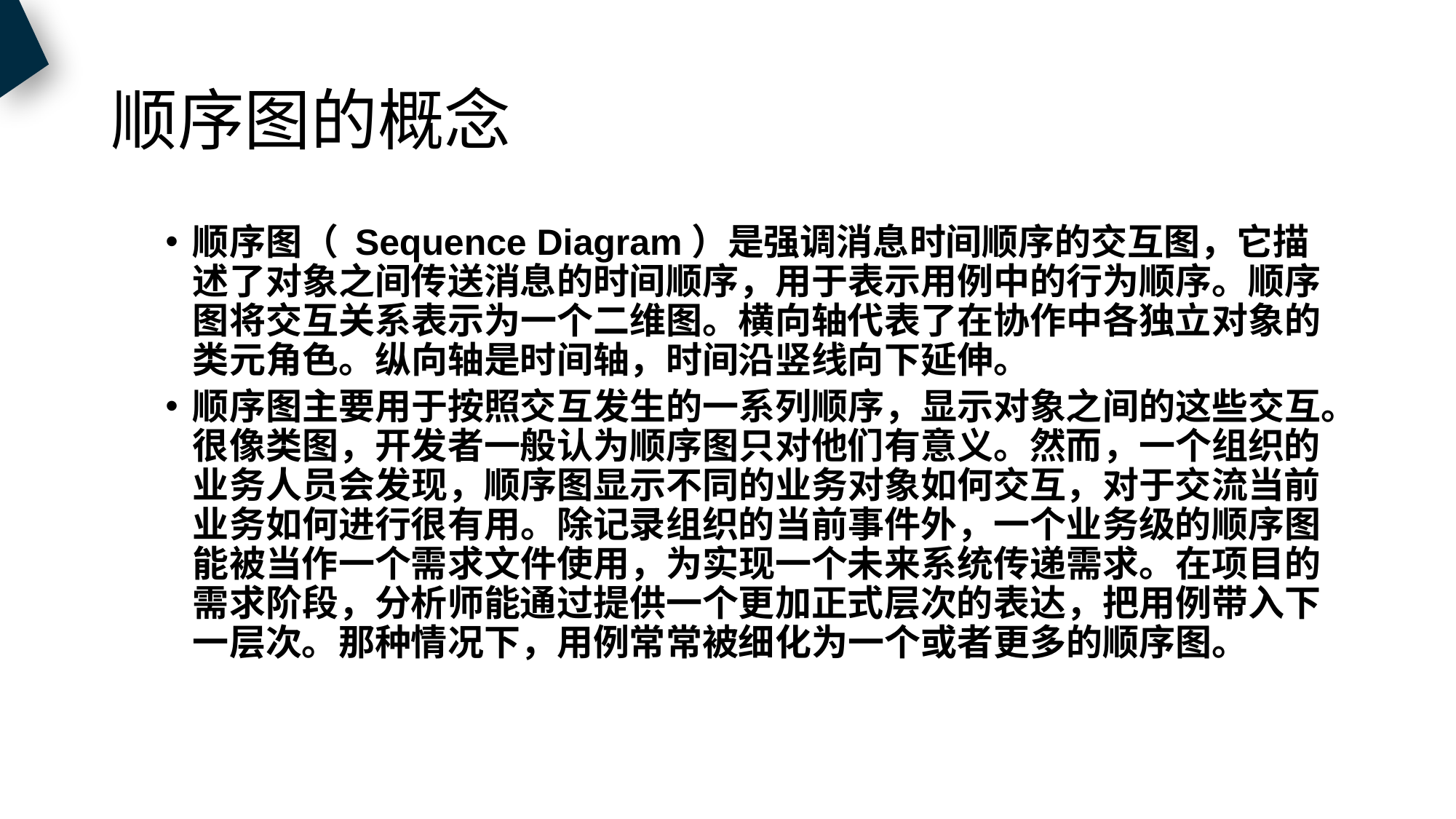

# 顺序图的概念
顺序图（ Sequence Diagram）是强调消息时间顺序的交互图，它描述了对象之间传送消息的时间顺序，用于表示用例中的行为顺序。顺序图将交互关系表示为一个二维图。横向轴代表了在协作中各独立对象的类元角色。纵向轴是时间轴，时间沿竖线向下延伸。
顺序图主要用于按照交互发生的一系列顺序，显示对象之间的这些交互。很像类图，开发者一般认为顺序图只对他们有意义。然而，一个组织的业务人员会发现，顺序图显示不同的业务对象如何交互，对于交流当前业务如何进行很有用。除记录组织的当前事件外，一个业务级的顺序图能被当作一个需求文件使用，为实现一个未来系统传递需求。在项目的需求阶段，分析师能通过提供一个更加正式层次的表达，把用例带入下一层次。那种情况下，用例常常被细化为一个或者更多的顺序图。